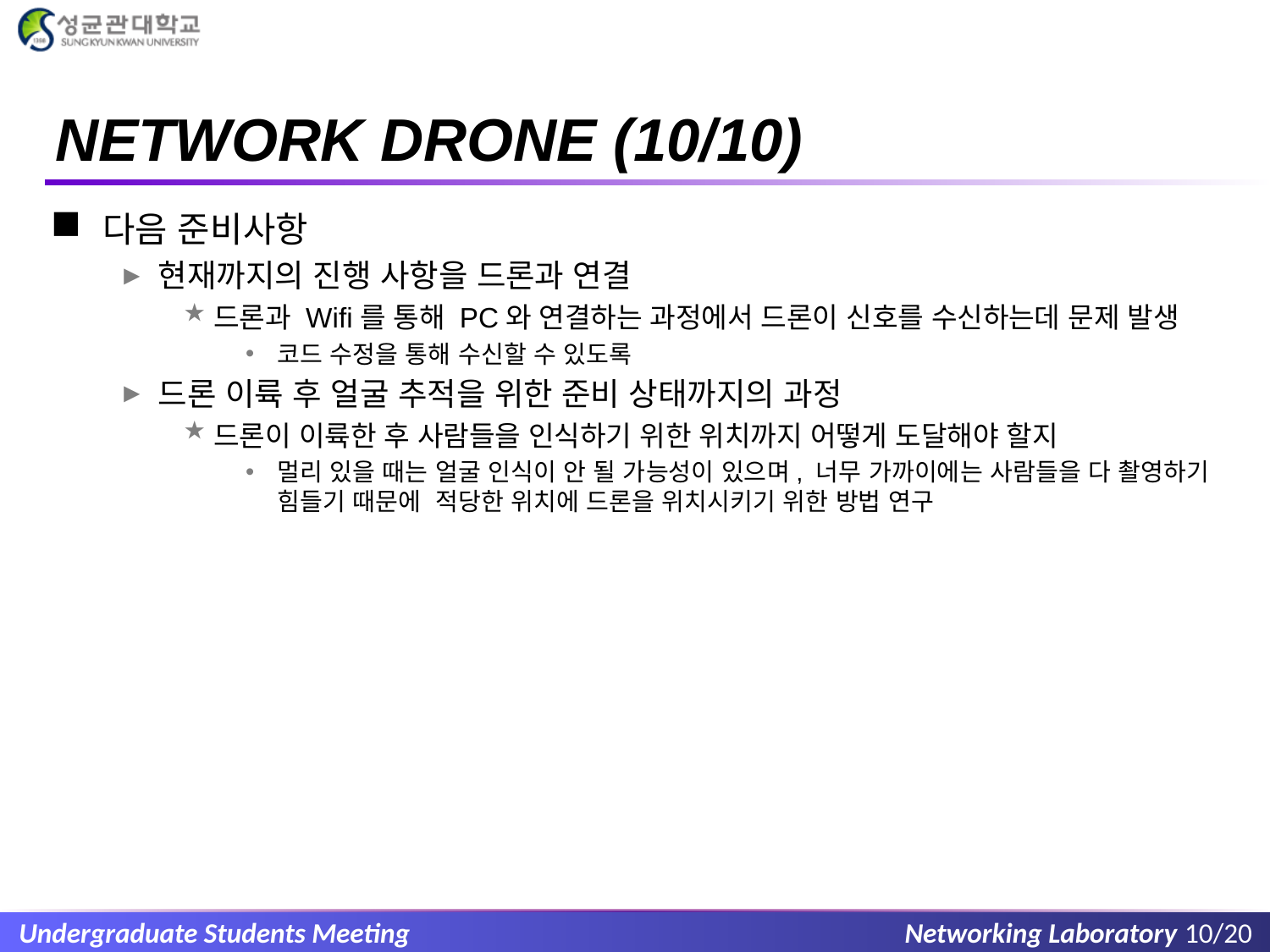

# NETWORK DRONE (10/10)
다음 준비사항
현재까지의 진행 사항을 드론과 연결
드론과 Wifi를 통해 PC와 연결하는 과정에서 드론이 신호를 수신하는데 문제 발생
코드 수정을 통해 수신할 수 있도록
드론 이륙 후 얼굴 추적을 위한 준비 상태까지의 과정
드론이 이륙한 후 사람들을 인식하기 위한 위치까지 어떻게 도달해야 할지
멀리 있을 때는 얼굴 인식이 안 될 가능성이 있으며, 너무 가까이에는 사람들을 다 촬영하기 힘들기 때문에  적당한 위치에 드론을 위치시키기 위한 방법 연구